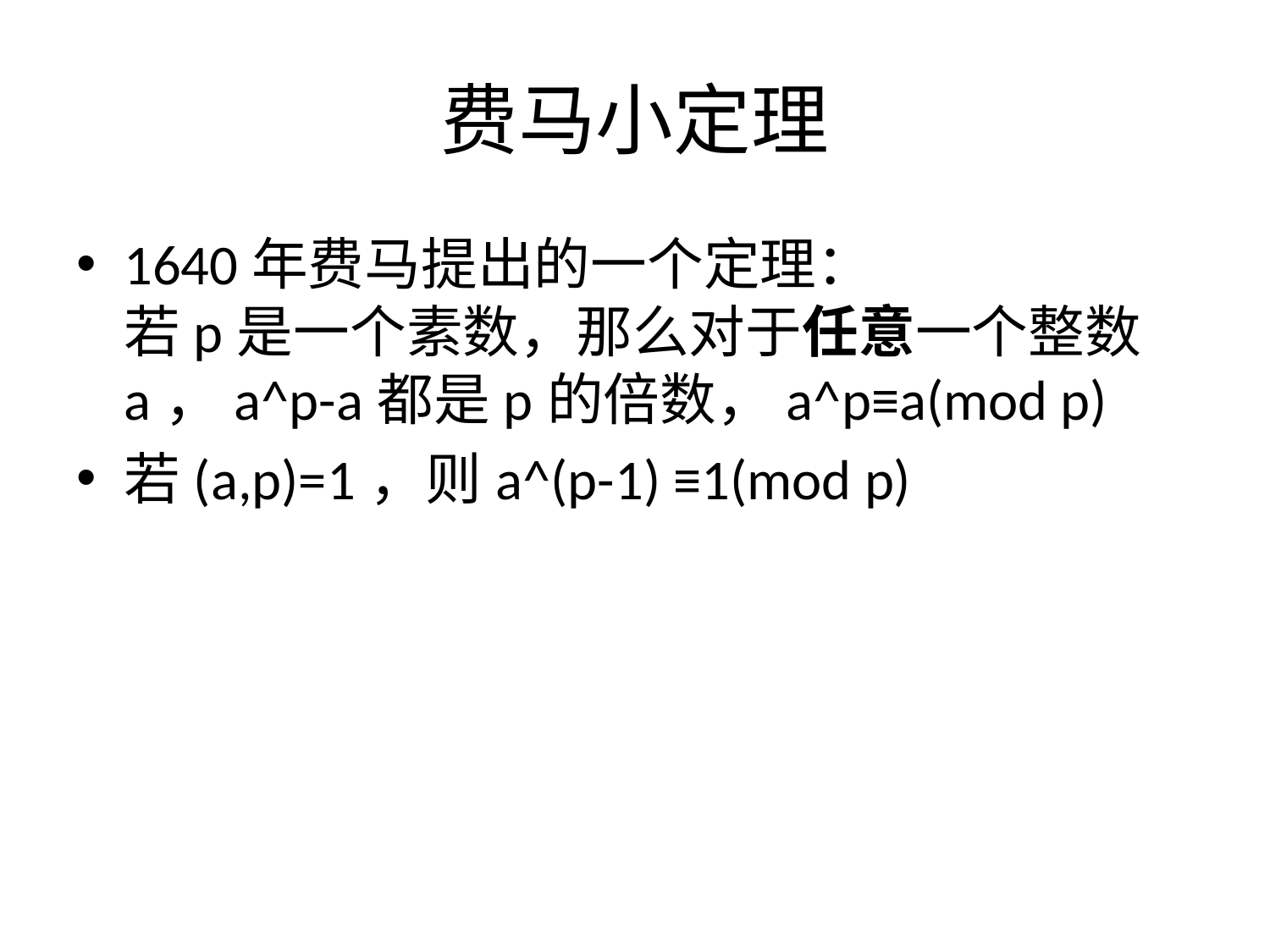

# 费马小定理
1640年费马提出的一个定理：
若p是一个素数，那么对于任意一个整数a，a^p-a都是p的倍数，a^p≡a(mod p)
若(a,p)=1，则a^(p-1) ≡1(mod p)